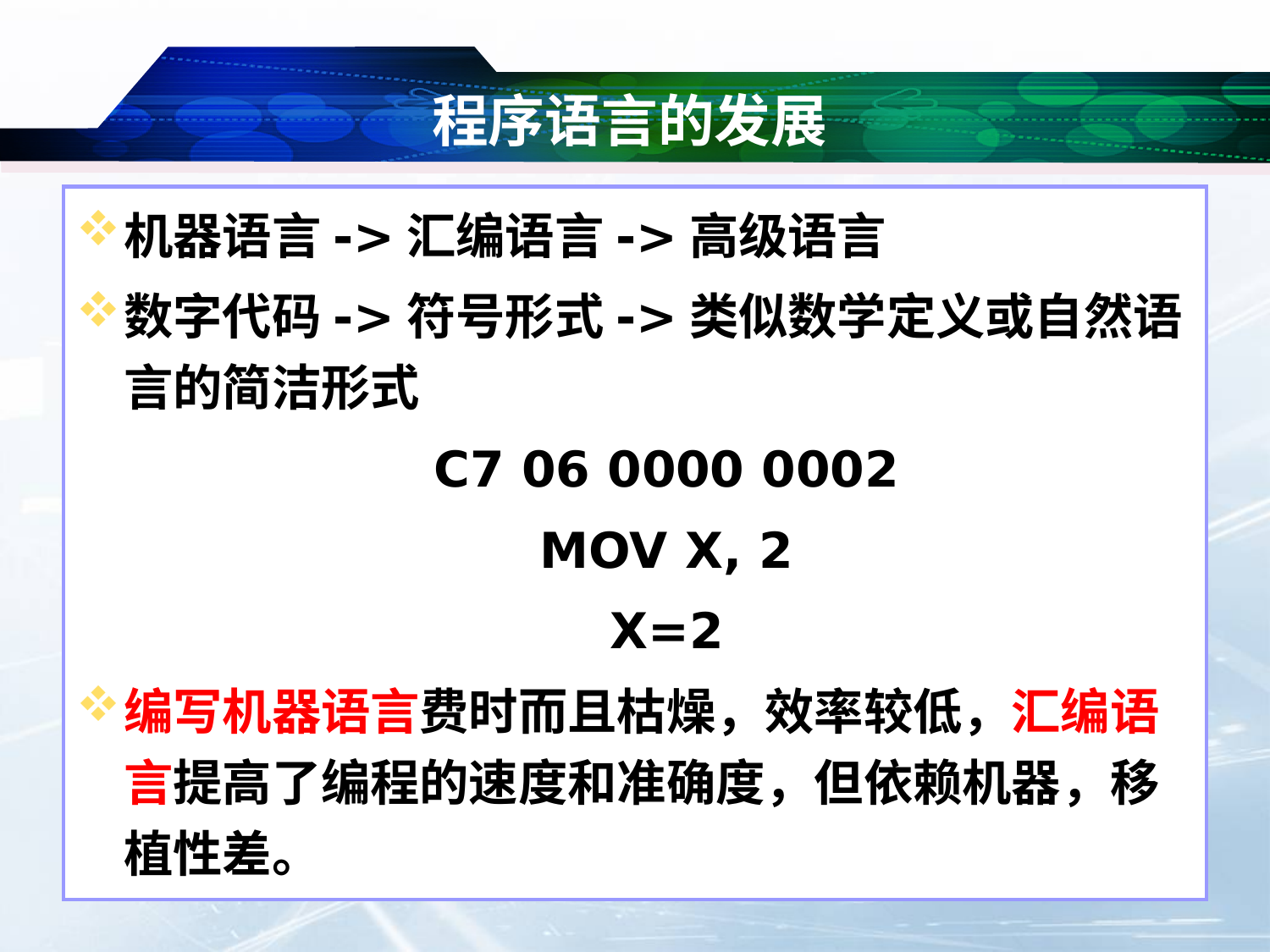

# 程序语言的发展
机器语言->汇编语言->高级语言
数字代码->符号形式->类似数学定义或自然语言的简洁形式
C7 06 0000 0002
MOV X, 2
X=2
编写机器语言费时而且枯燥，效率较低，汇编语言提高了编程的速度和准确度，但依赖机器，移植性差。